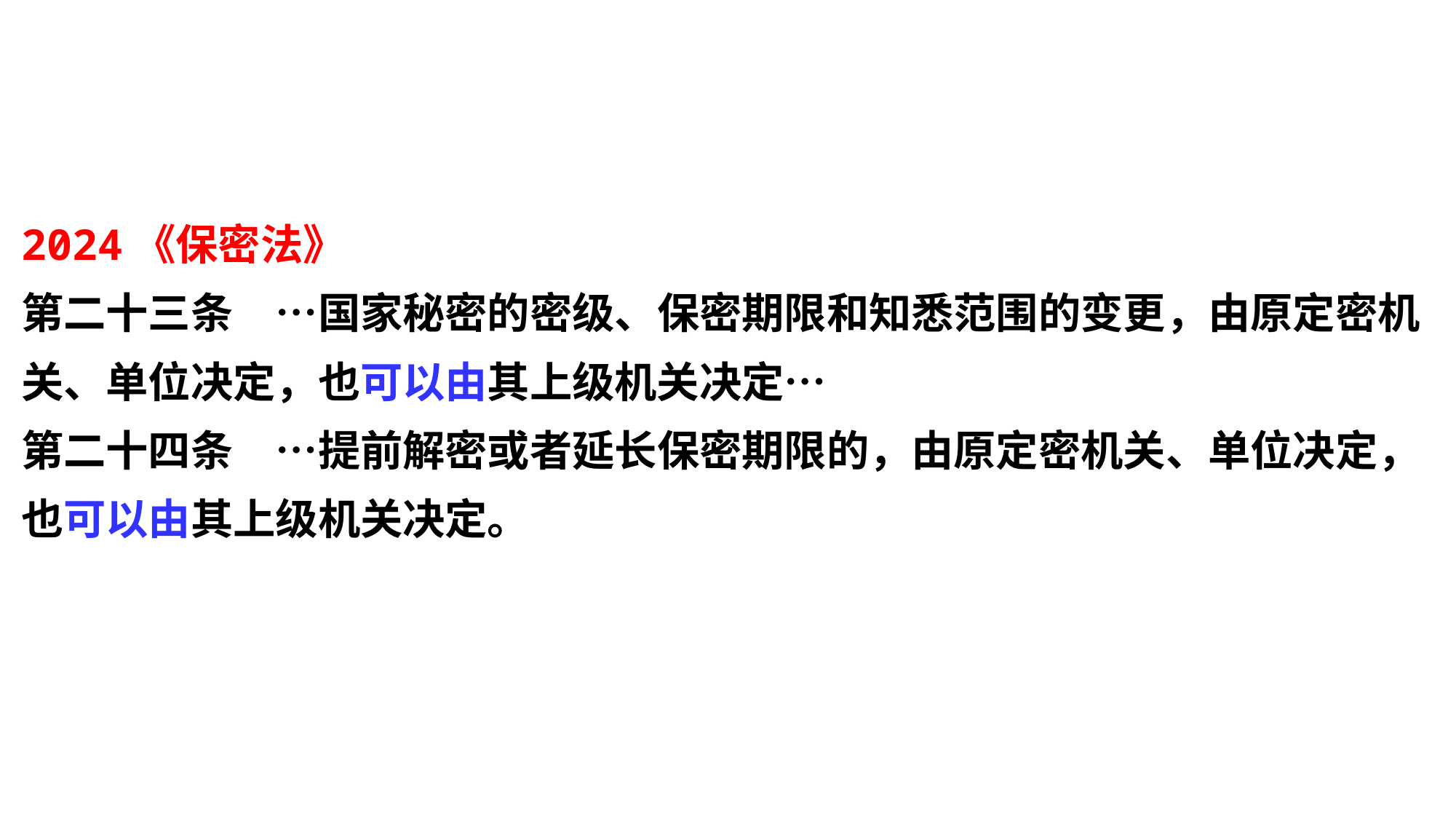

2024《保密法》
第二十三条　…国家秘密的密级、保密期限和知悉范围的变更，由原定密机关、单位决定，也可以由其上级机关决定…
第二十四条　…提前解密或者延长保密期限的，由原定密机关、单位决定，也可以由其上级机关决定。